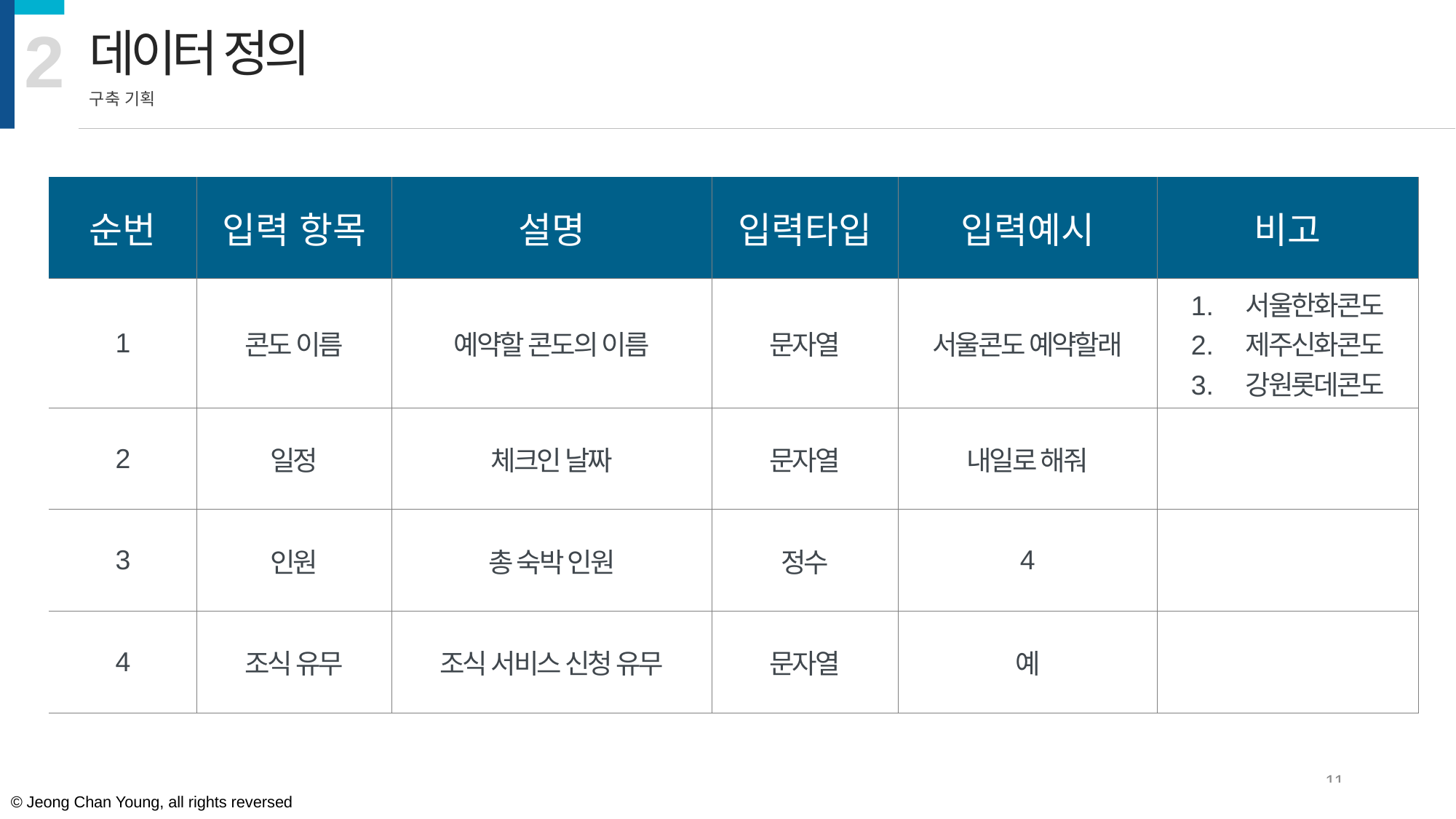

2
데이터 정의
구축 기획
| 순번 | 입력 항목 | 설명 | 입력타입 | 입력예시 | 비고 |
| --- | --- | --- | --- | --- | --- |
| 1 | 콘도 이름 | 예약할 콘도의 이름 | 문자열 | 서울콘도 예약할래 | 서울한화콘도 제주신화콘도 강원롯데콘도 |
| 2 | 일정 | 체크인 날짜 | 문자열 | 내일로 해줘 |  |
| 3 | 인원 | 총 숙박 인원 | 정수 | 4 |  |
| 4 | 조식 유무 | 조식 서비스 신청 유무 | 문자열 | 예 |  |
11
© Jeong Chan Young, all rights reversed